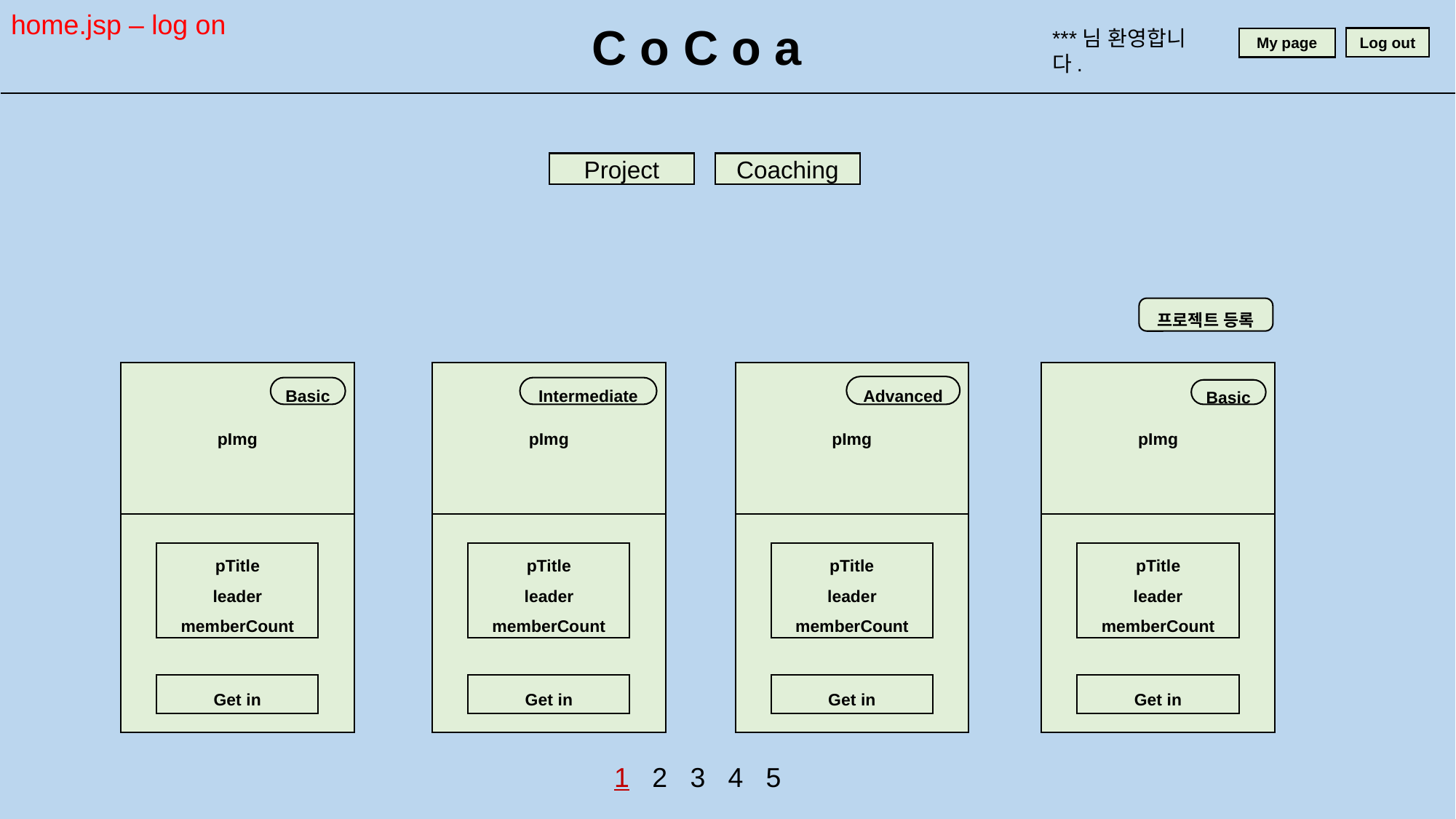

home.jsp – log on
C o C o a
***님 환영합니다.
Log out
My page
Project
Coaching
프로젝트 등록
pImg
pImg
Intermediate

pTitle
leader
memberCount
Get in
pImg
Advanced

pTitle
leader
memberCount
Get in
pImg
Basic

pTitle
leader
memberCount
Get in
Basic

pTitle
leader
memberCount
Get in
1   2   3   4   5